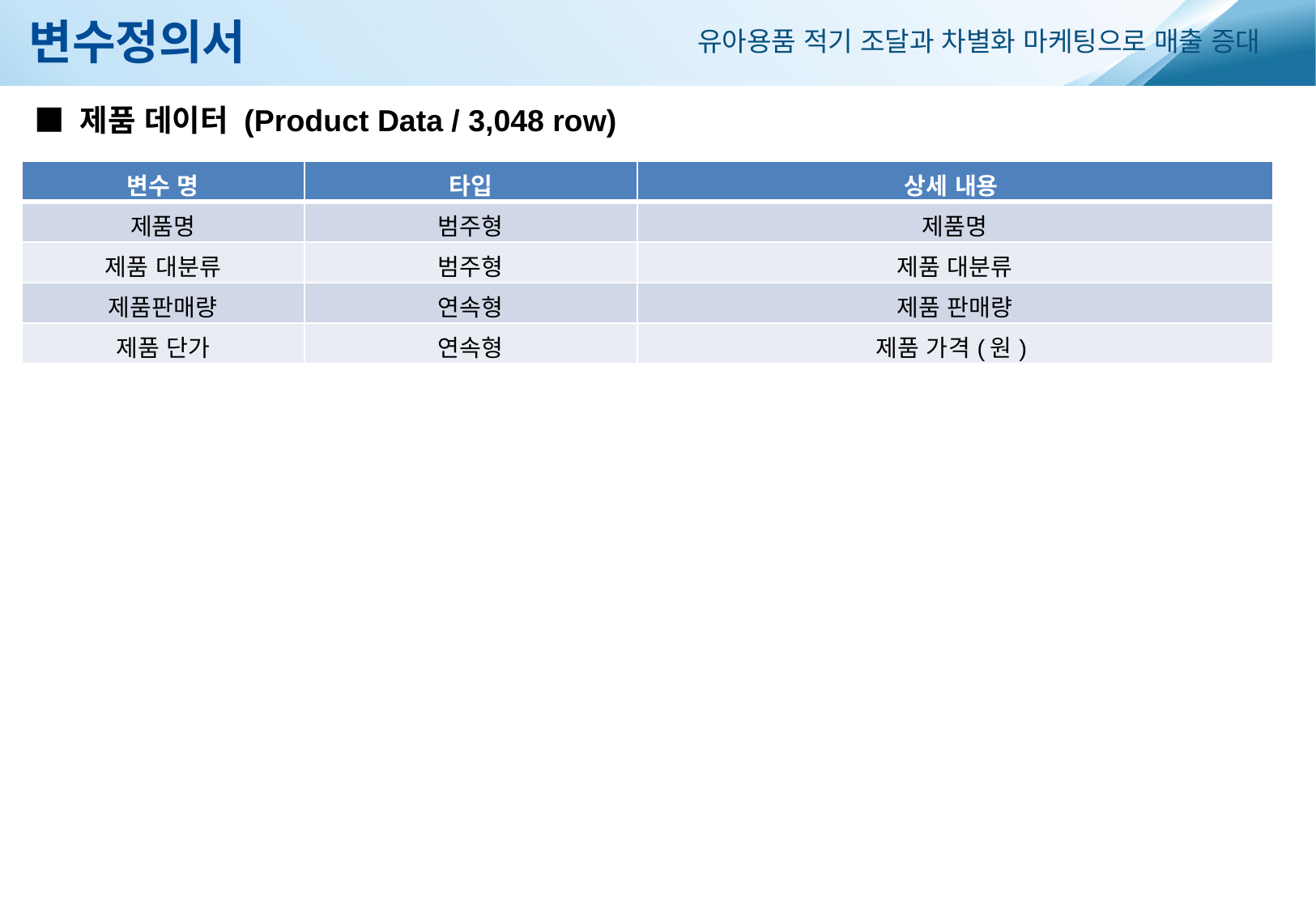

변수정의서
유아용품 적기 조달과 차별화 마케팅으로 매출 증대
■ 제품 데이터 (Product Data / 3,048 row)
| 변수 명 | 타입 | 상세 내용 |
| --- | --- | --- |
| 제품명 | 범주형 | 제품명 |
| 제품 대분류 | 범주형 | 제품 대분류 |
| 제품판매량 | 연속형 | 제품 판매량 |
| 제품 단가 | 연속형 | 제품 가격(원) |